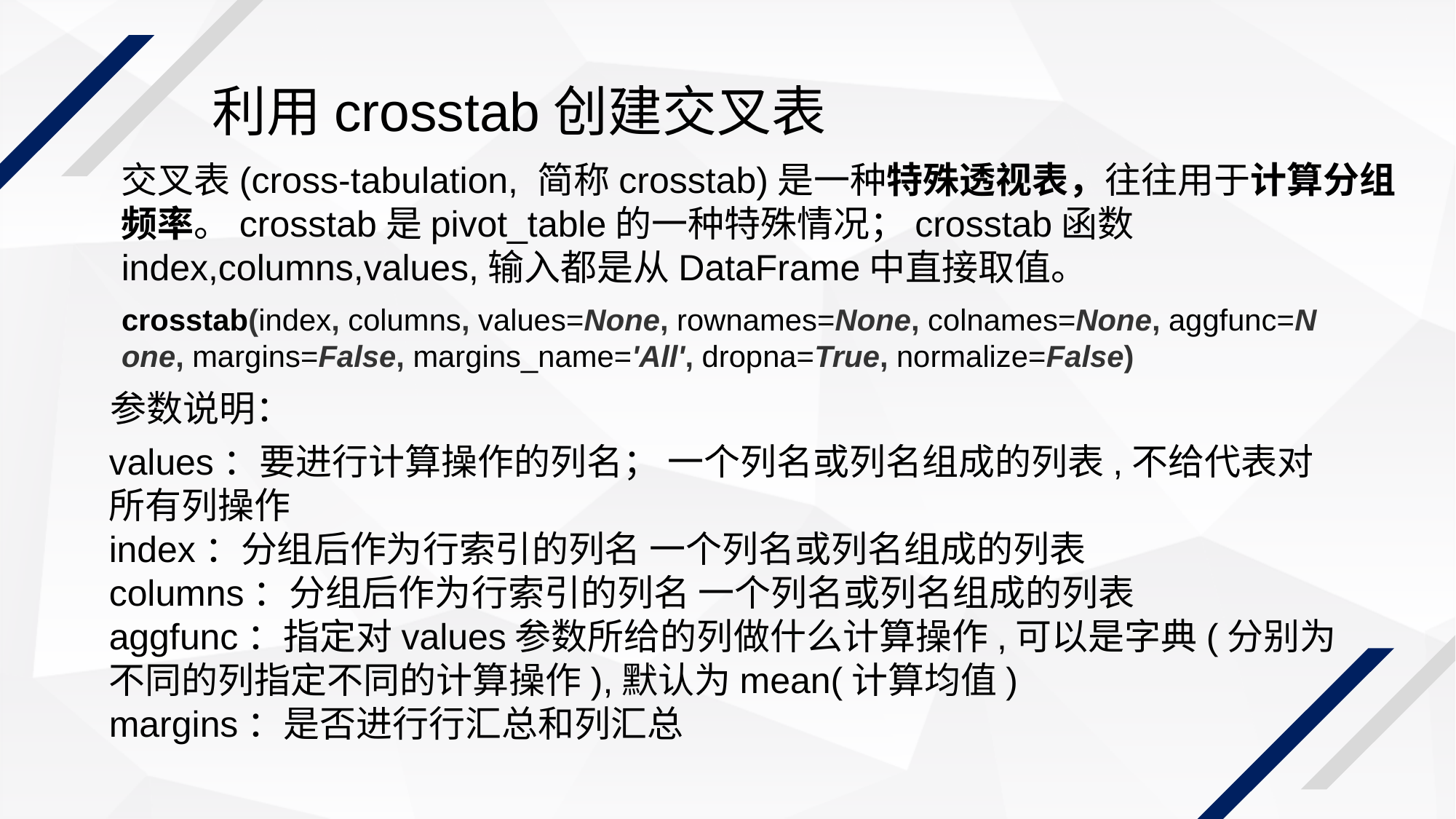

利用crosstab创建交叉表
交叉表(cross-tabulation, 简称crosstab)是一种特殊透视表，往往用于计算分组频率。crosstab是pivot_table的一种特殊情况；crosstab函数index,columns,values,输入都是从DataFrame中直接取值。
crosstab(index, columns, values=None, rownames=None, colnames=None, aggfunc=None, margins=False, margins_name='All', dropna=True, normalize=False)
参数说明：
values：要进行计算操作的列名； 一个列名或列名组成的列表,不给代表对所有列操作
index：分组后作为行索引的列名 一个列名或列名组成的列表
columns：分组后作为行索引的列名 一个列名或列名组成的列表
aggfunc：指定对values参数所给的列做什么计算操作,可以是字典(分别为不同的列指定不同的计算操作),默认为mean(计算均值)
margins：是否进行行汇总和列汇总